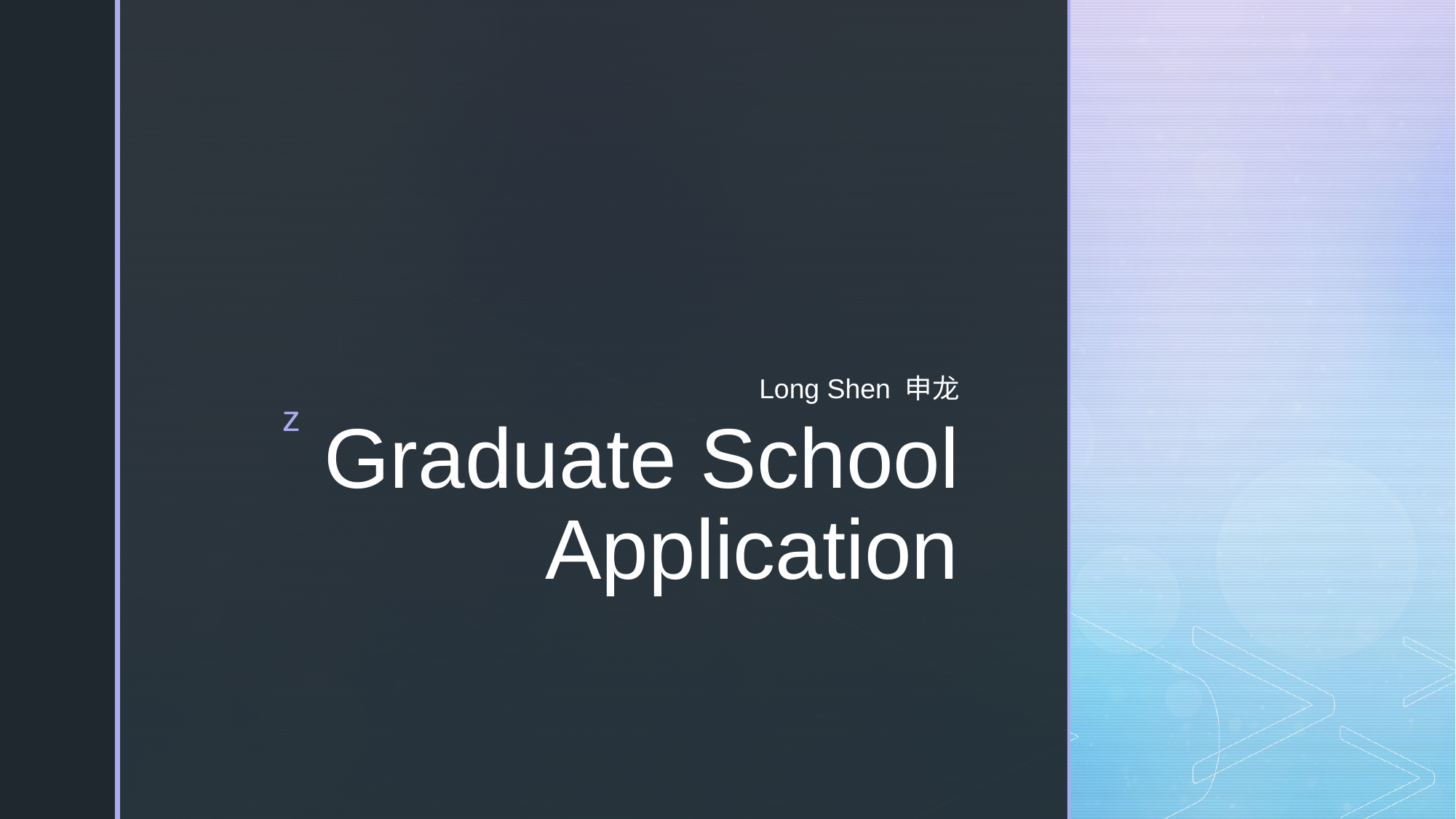

Long Shen 申龙
# Graduate School Application